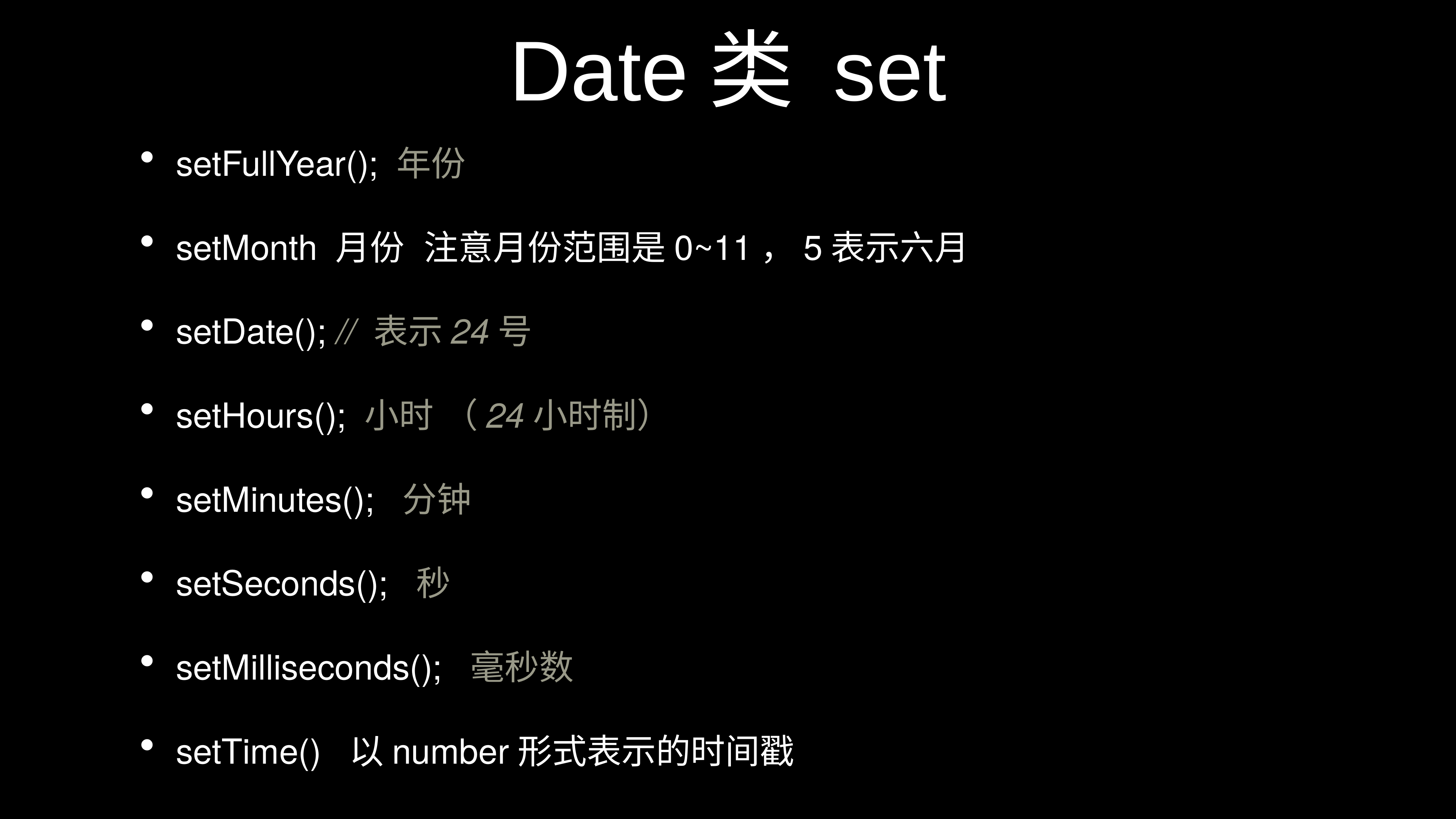

# Date类 set
setFullYear(); 年份
setMonth 月份  注意月份范围是0~11，5表示六月
setDate(); // 表示24号
setHours(); 小时 （24小时制）
setMinutes();  分钟
setSeconds();  秒
setMilliseconds();  毫秒数
setTime()  以number形式表示的时间戳